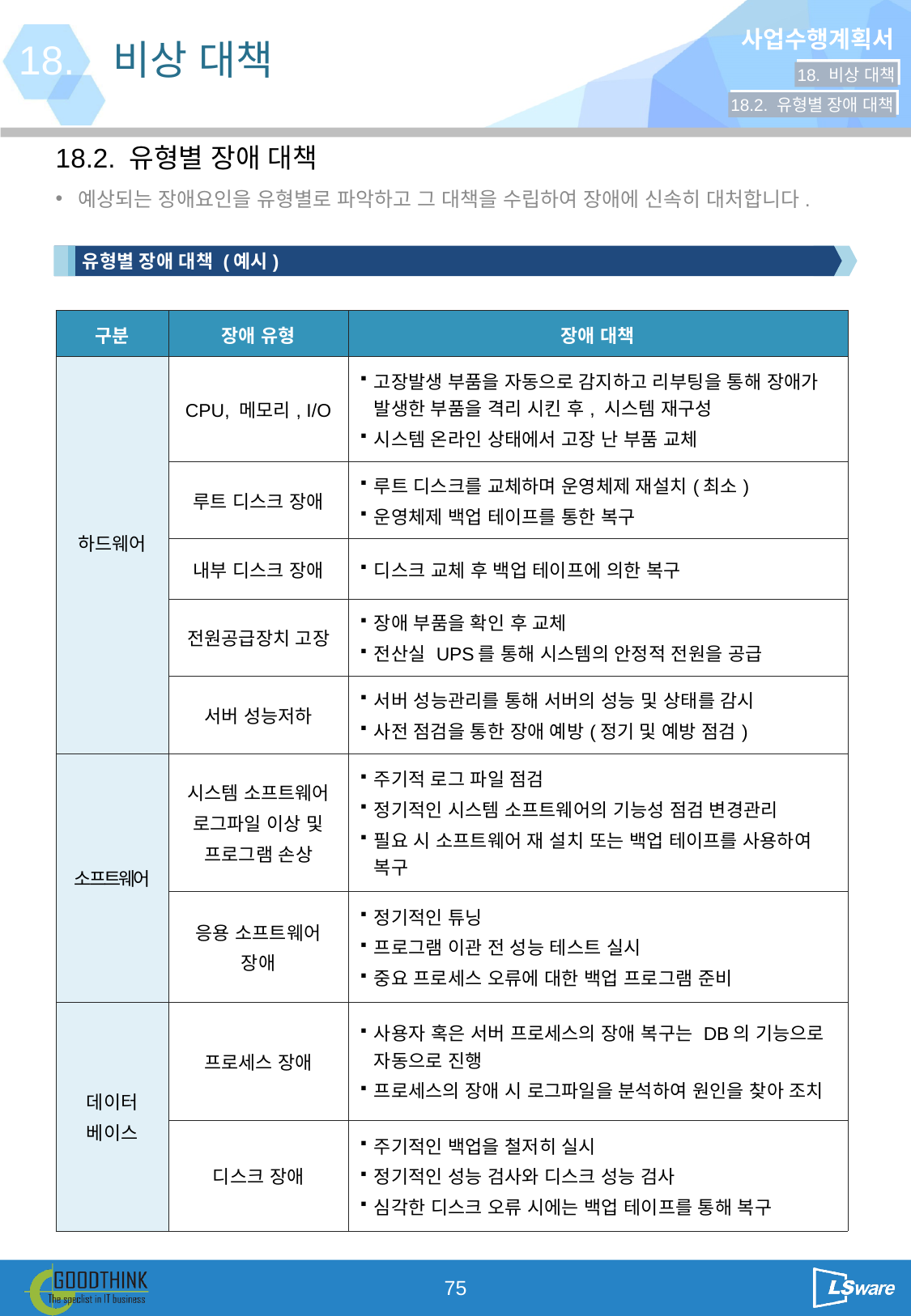

18.
비상 대책
18. 비상 대책
18.2. 유형별 장애 대책
18.2. 유형별 장애 대책
예상되는 장애요인을 유형별로 파악하고 그 대책을 수립하여 장애에 신속히 대처합니다.

유형별 장애 대책 (예시)
| 구분 | 장애 유형 | 장애 대책 |
| --- | --- | --- |
| 하드웨어 | CPU, 메모리, I/O | 고장발생 부품을 자동으로 감지하고 리부팅을 통해 장애가 발생한 부품을 격리 시킨 후, 시스템 재구성 시스템 온라인 상태에서 고장 난 부품 교체 |
|  | 루트 디스크 장애 | 루트 디스크를 교체하며 운영체제 재설치(최소) 운영체제 백업 테이프를 통한 복구 |
|  | 내부 디스크 장애 | 디스크 교체 후 백업 테이프에 의한 복구 |
|  | 전원공급장치 고장 | 장애 부품을 확인 후 교체 전산실 UPS를 통해 시스템의 안정적 전원을 공급 |
|  | 서버 성능저하 | 서버 성능관리를 통해 서버의 성능 및 상태를 감시 사전 점검을 통한 장애 예방(정기 및 예방 점검) |
| 소프트웨어 | 시스템 소프트웨어 로그파일 이상 및 프로그램 손상 | 주기적 로그 파일 점검 정기적인 시스템 소프트웨어의 기능성 점검 변경관리 필요 시 소프트웨어 재 설치 또는 백업 테이프를 사용하여 복구 |
|  | 응용 소프트웨어 장애 | 정기적인 튜닝 프로그램 이관 전 성능 테스트 실시 중요 프로세스 오류에 대한 백업 프로그램 준비 |
| 데이터 베이스 | 프로세스 장애 | 사용자 혹은 서버 프로세스의 장애 복구는 DB의 기능으로 자동으로 진행 프로세스의 장애 시 로그파일을 분석하여 원인을 찾아 조치 |
|  | 디스크 장애 | 주기적인 백업을 철저히 실시 정기적인 성능 검사와 디스크 성능 검사 심각한 디스크 오류 시에는 백업 테이프를 통해 복구 |